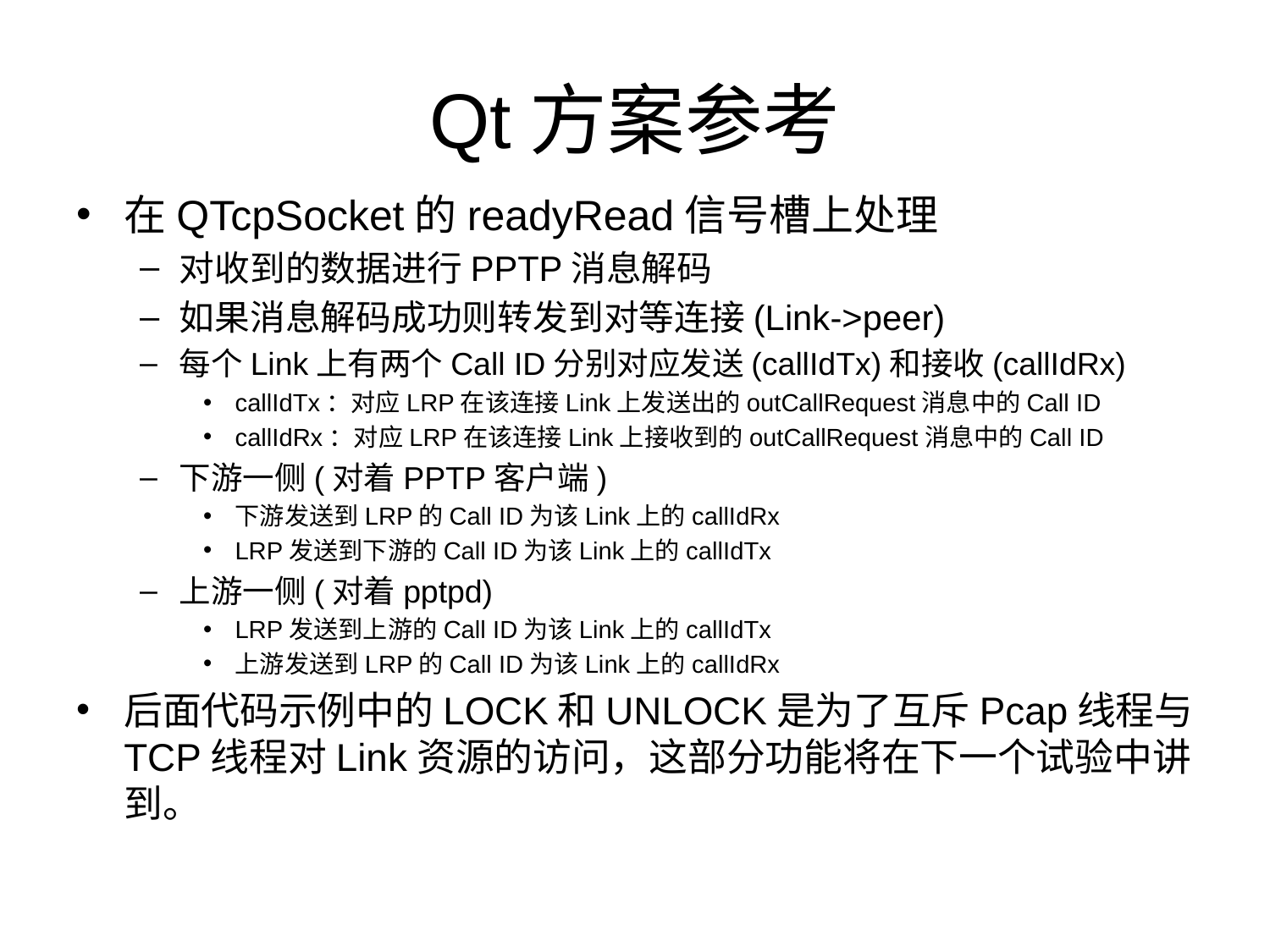

# Qt方案参考
在QTcpSocket的readyRead信号槽上处理
对收到的数据进行PPTP消息解码
如果消息解码成功则转发到对等连接(Link->peer)
每个Link上有两个Call ID分别对应发送(callIdTx)和接收(callIdRx)
callIdTx：对应LRP在该连接Link上发送出的outCallRequest消息中的Call ID
callIdRx：对应LRP在该连接Link上接收到的outCallRequest消息中的Call ID
下游一侧(对着PPTP客户端)
下游发送到LRP的Call ID为该Link上的callIdRx
LRP发送到下游的Call ID为该Link上的callIdTx
上游一侧(对着pptpd)
LRP发送到上游的Call ID为该Link上的callIdTx
上游发送到LRP的Call ID为该Link上的callIdRx
后面代码示例中的LOCK和UNLOCK是为了互斥Pcap线程与TCP线程对Link资源的访问，这部分功能将在下一个试验中讲到。